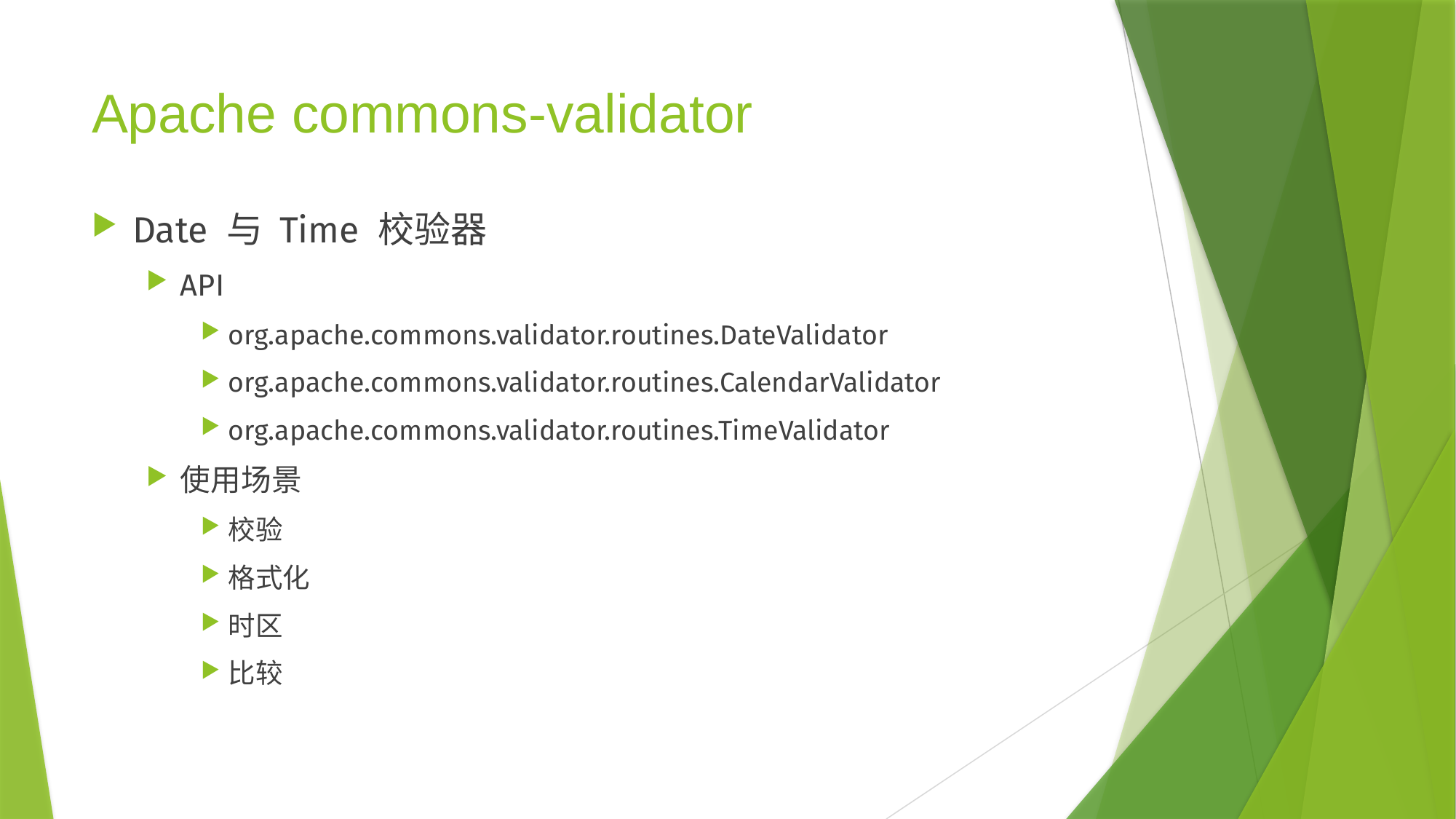

# Apache commons-validator
Date 与 Time 校验器
API
org.apache.commons.validator.routines.DateValidator
org.apache.commons.validator.routines.CalendarValidator
org.apache.commons.validator.routines.TimeValidator
使用场景
校验
格式化
时区
比较